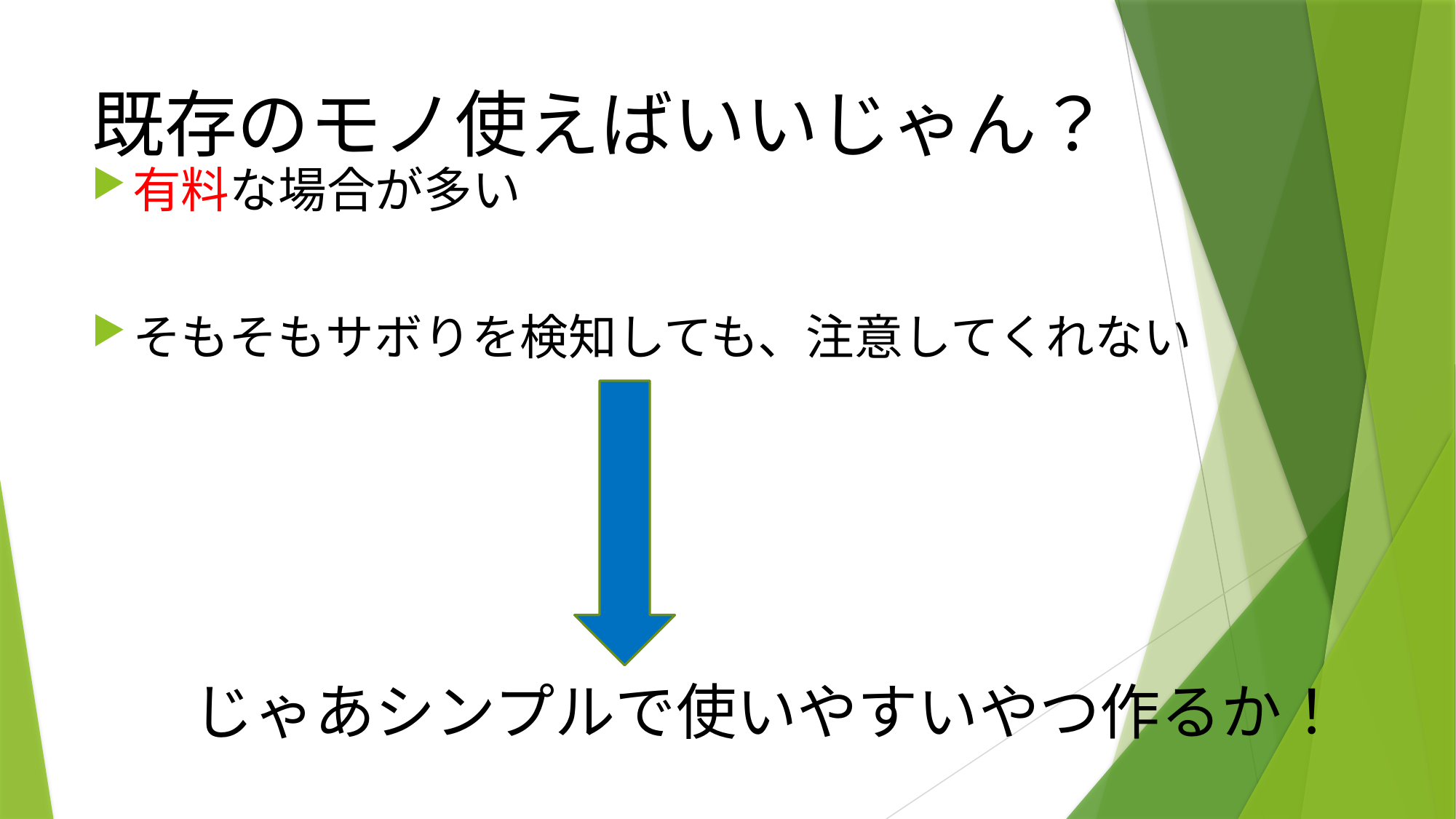

# 既存のモノ使えばいいじゃん？
有料な場合が多い

そもそもサボりを検知しても、注意してくれない

じゃあシンプルで使いやすいやつ作るか！